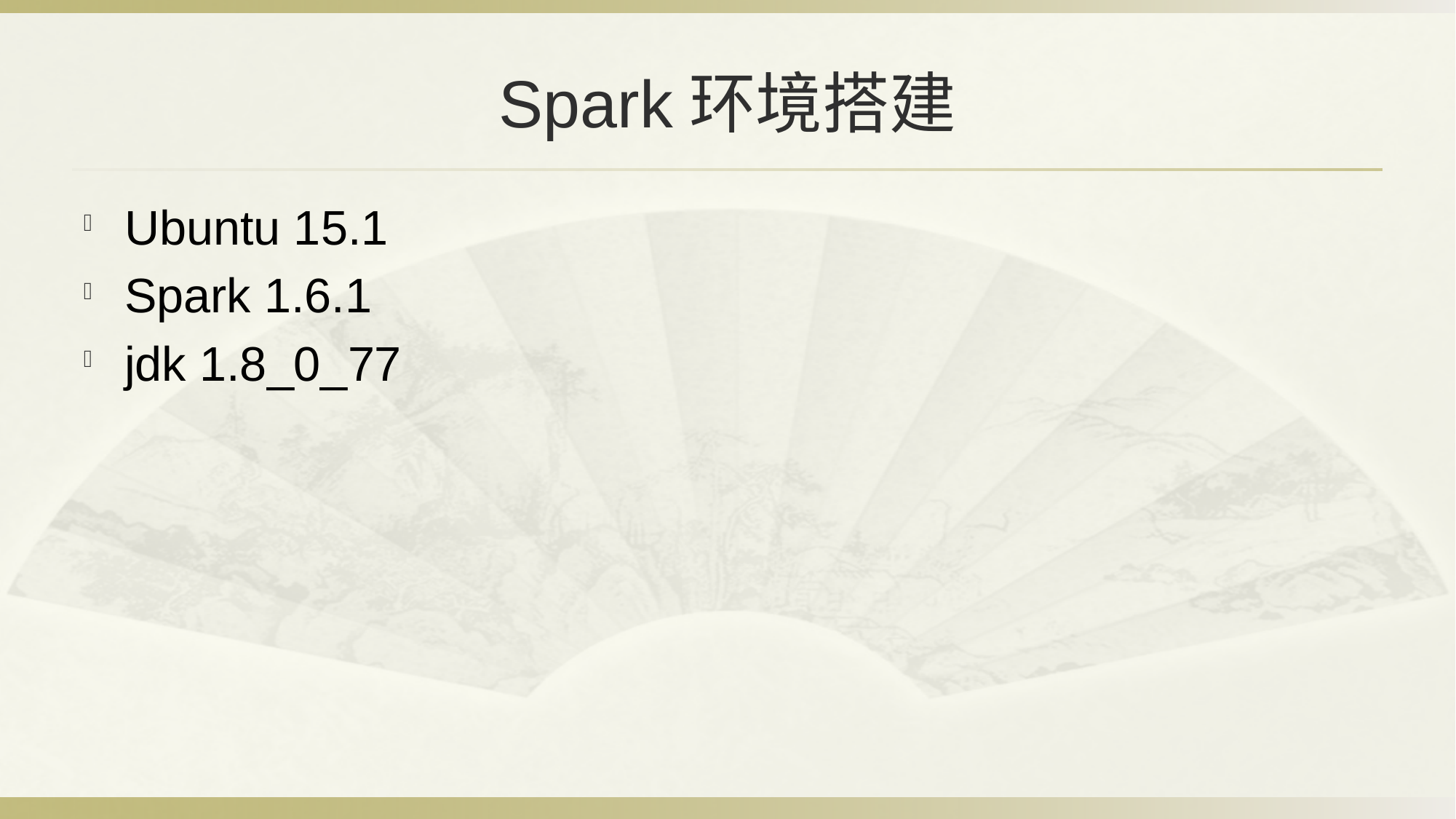

# Spark环境搭建
Ubuntu 15.1
Spark 1.6.1
jdk 1.8_0_77